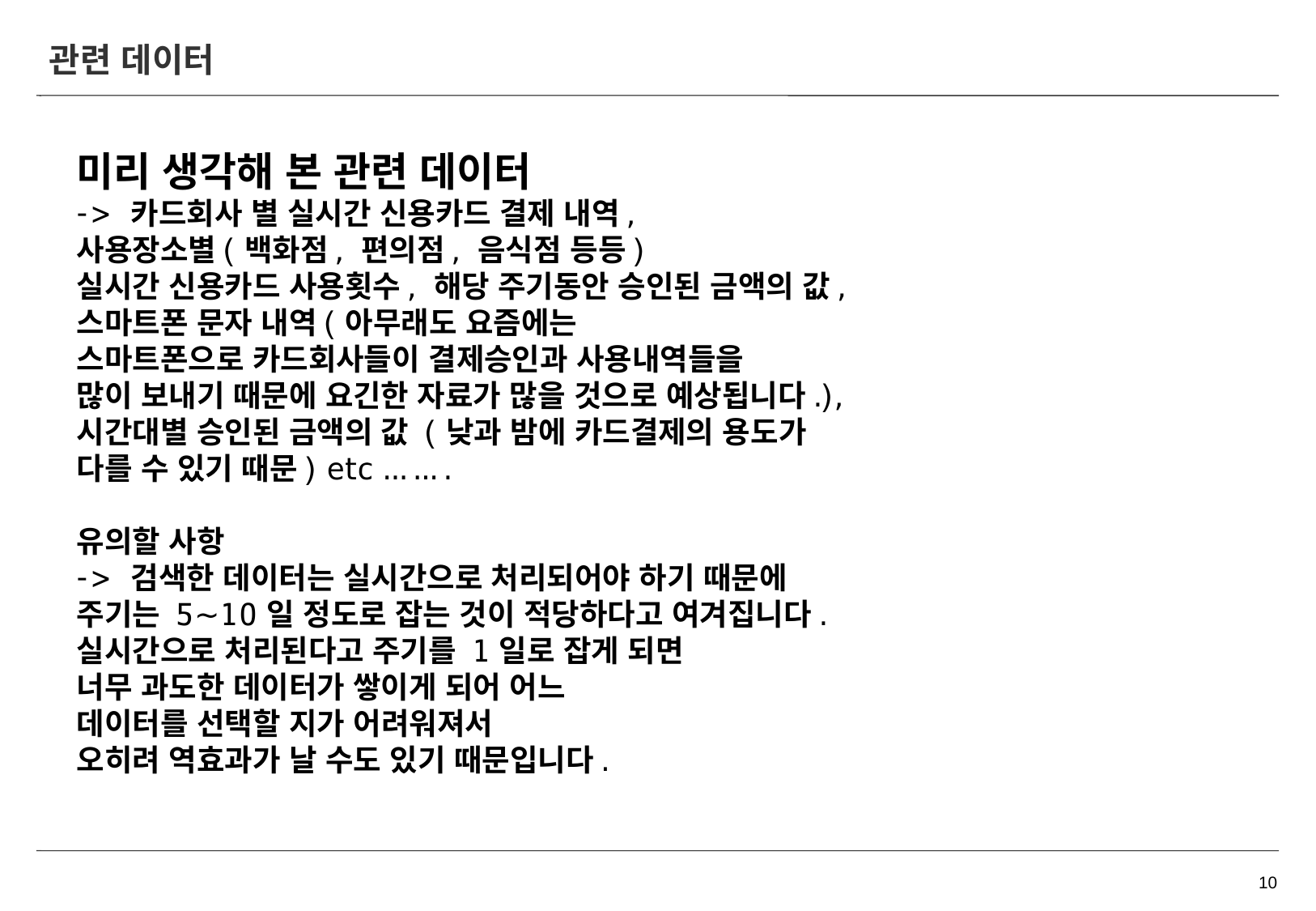

# 관련 데이터
미리 생각해 본 관련 데이터
-> 카드회사 별 실시간 신용카드 결제 내역,
사용장소별(백화점, 편의점, 음식점 등등)
실시간 신용카드 사용횟수, 해당 주기동안 승인된 금액의 값, 스마트폰 문자 내역(아무래도 요즘에는
스마트폰으로 카드회사들이 결제승인과 사용내역들을
많이 보내기 때문에 요긴한 자료가 많을 것으로 예상됩니다.), 시간대별 승인된 금액의 값 (낮과 밤에 카드결제의 용도가 다를 수 있기 때문) etc …….

유의할 사항
-> 검색한 데이터는 실시간으로 처리되어야 하기 때문에
주기는 5~10일 정도로 잡는 것이 적당하다고 여겨집니다.
실시간으로 처리된다고 주기를 1일로 잡게 되면
너무 과도한 데이터가 쌓이게 되어 어느
데이터를 선택할 지가 어려워져서
오히려 역효과가 날 수도 있기 때문입니다.
10